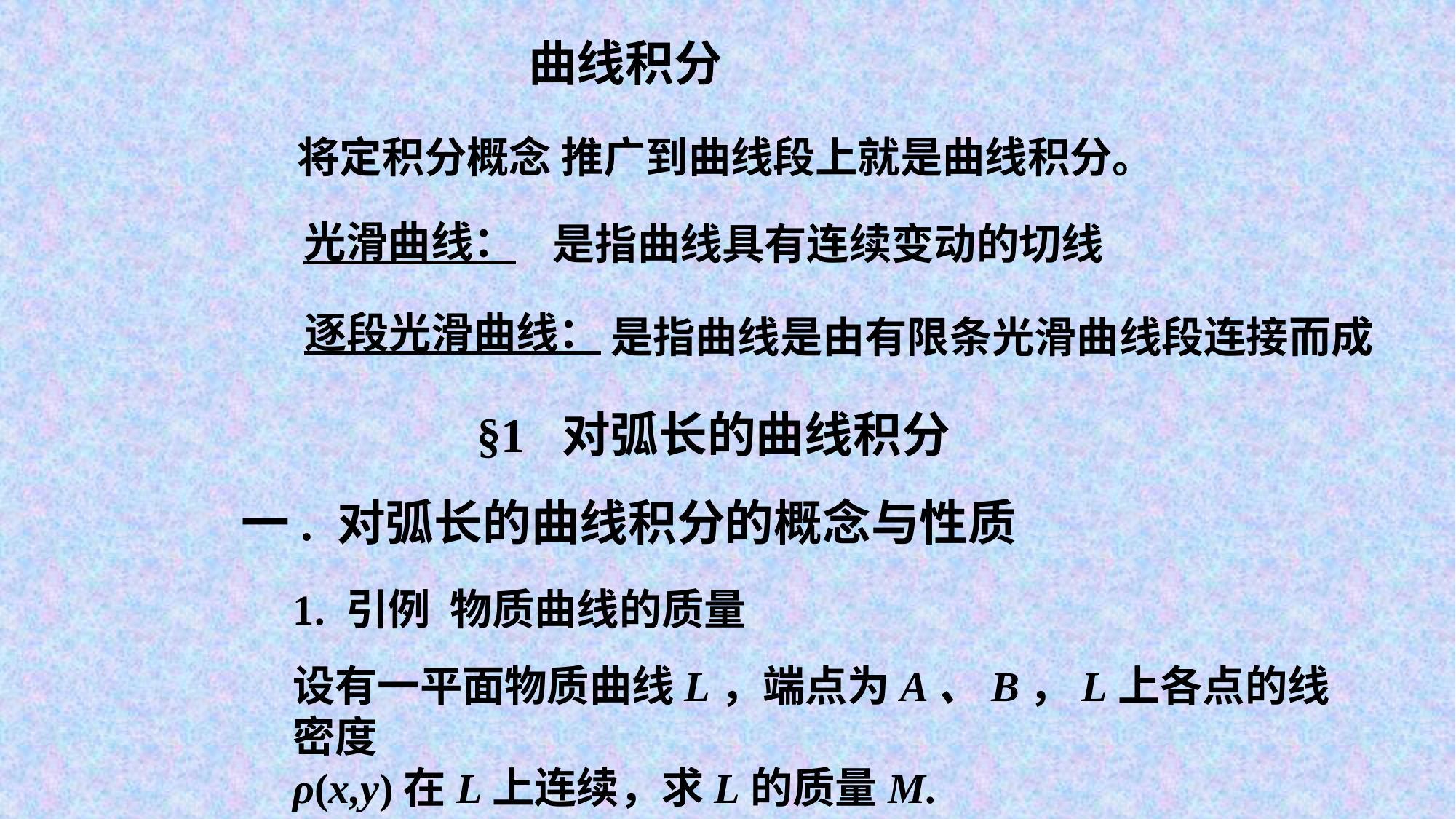

曲线积分
将定积分概念 推广到曲线段上就是曲线积分。
光滑曲线：
是指曲线具有连续变动的切线
逐段光滑曲线：
是指曲线是由有限条光滑曲线段连接而成
§1  对弧长的曲线积分
一. 对弧长的曲线积分的概念与性质
1. 引例  物质曲线的质量
设有一平面物质曲线L，端点为A、B，L上各点的线密度
ρ(x,y)在L上连续，求L的质量M.